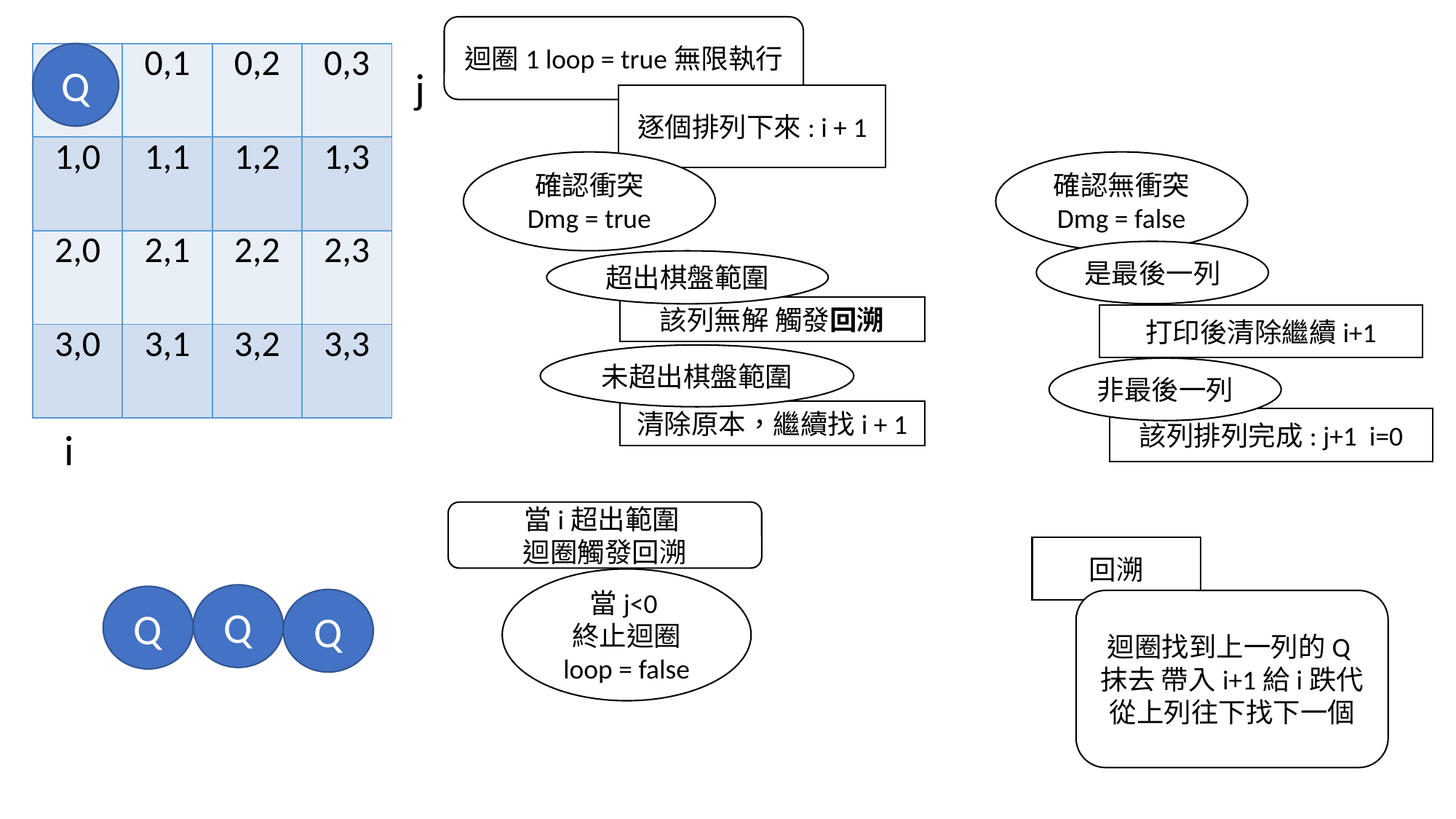

迴圈1 loop = true無限執行
| 0,0 | 0,1 | 0,2 | 0,3 |
| --- | --- | --- | --- |
| 1,0 | 1,1 | 1,2 | 1,3 |
| 2,0 | 2,1 | 2,2 | 2,3 |
| 3,0 | 3,1 | 3,2 | 3,3 |
Q
j
逐個排列下來: i + 1
確認衝突
Dmg = true
確認無衝突
Dmg = false
是最後一列
超出棋盤範圍
該列無解 觸發回溯
打印後清除繼續i+1
未超出棋盤範圍
非最後一列
清除原本，繼續找i + 1
該列排列完成: j+1  i=0
i
當i超出範圍
迴圈觸發回溯
回溯
當j<0
終止迴圈 loop = false
Q
Q
Q
迴圈找到上一列的Q抹去 帶入i+1給i跌代
從上列往下找下一個